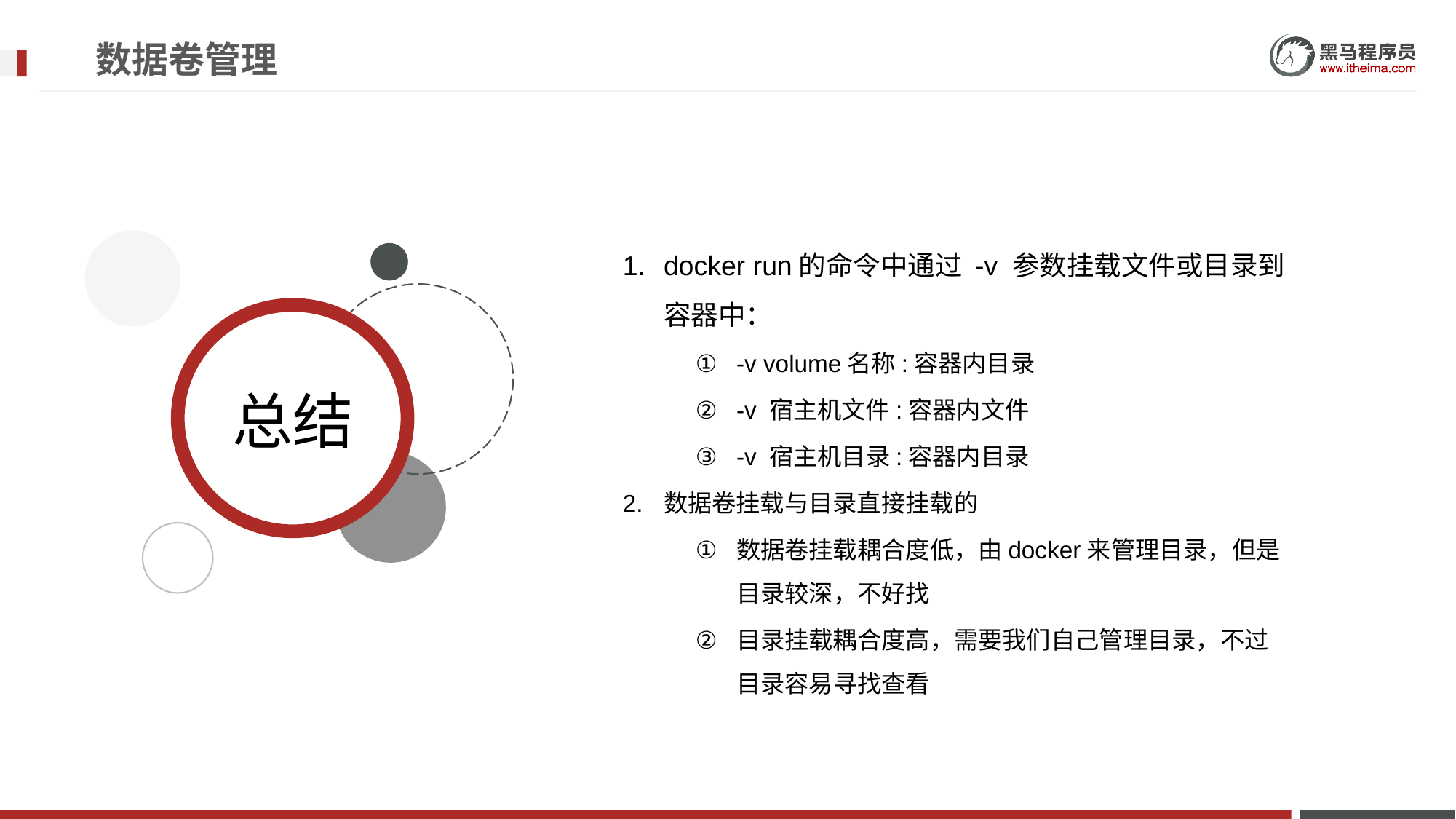

# 数据卷管理
docker run的命令中通过 -v 参数挂载文件或目录到容器中：
-v volume名称:容器内目录
-v 宿主机文件:容器内文件
-v 宿主机目录:容器内目录
数据卷挂载与目录直接挂载的
数据卷挂载耦合度低，由docker来管理目录，但是目录较深，不好找
目录挂载耦合度高，需要我们自己管理目录，不过目录容易寻找查看